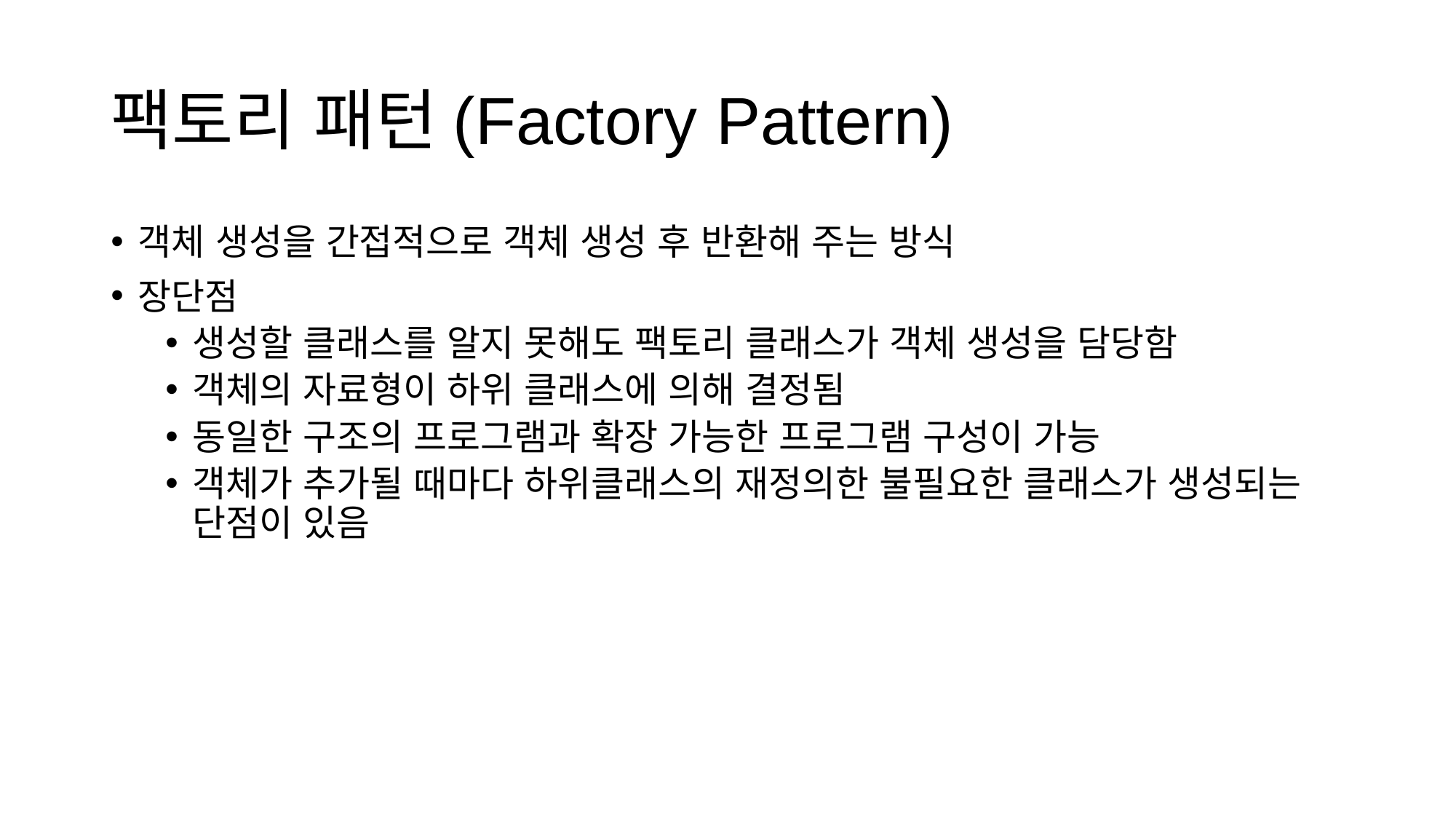

# 팩토리 패턴(Factory Pattern)
객체 생성을 간접적으로 객체 생성 후 반환해 주는 방식
장단점
생성할 클래스를 알지 못해도 팩토리 클래스가 객체 생성을 담당함
객체의 자료형이 하위 클래스에 의해 결정됨
동일한 구조의 프로그램과 확장 가능한 프로그램 구성이 가능
객체가 추가될 때마다 하위클래스의 재정의한 불필요한 클래스가 생성되는 단점이 있음